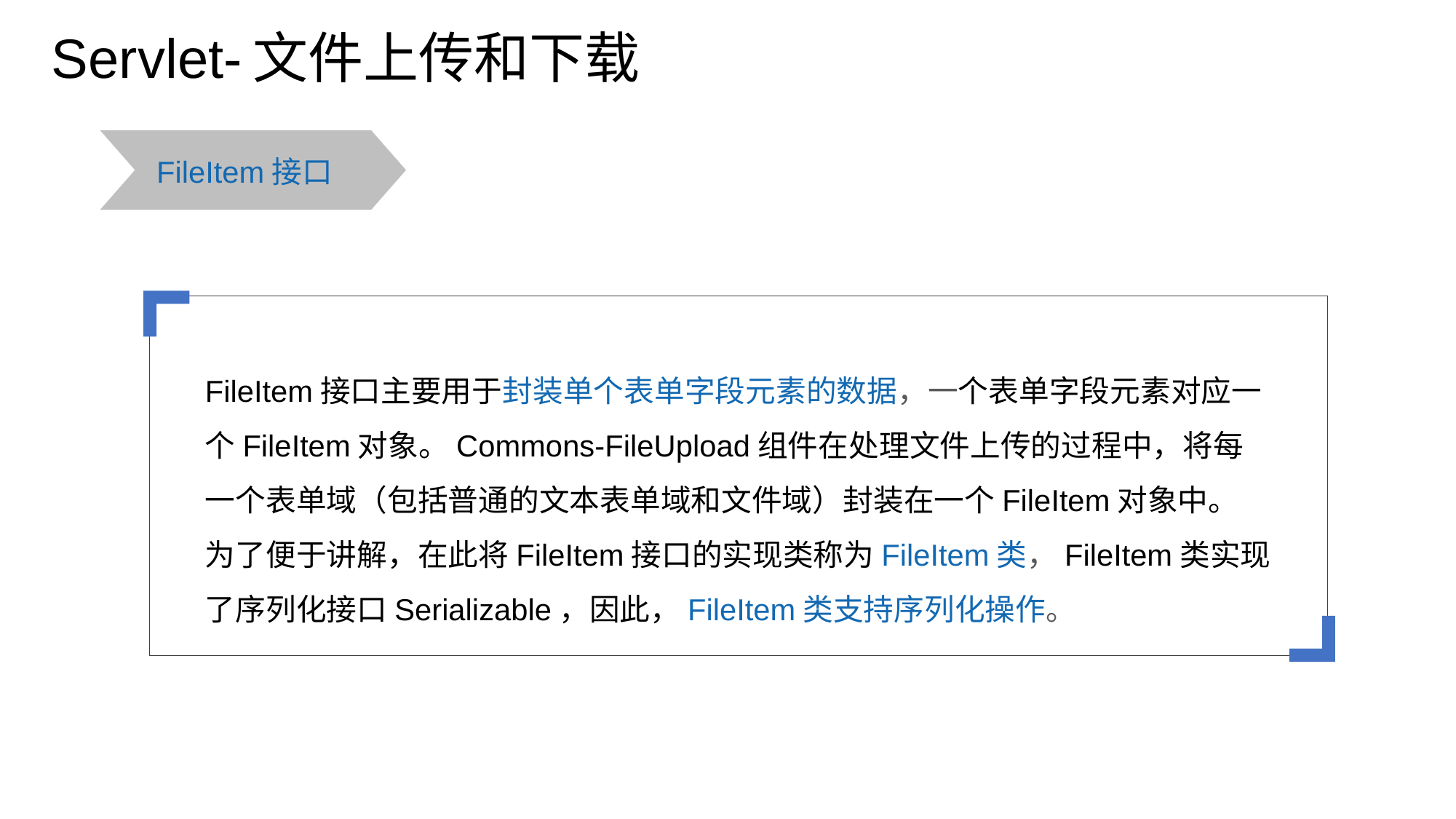

Servlet-文件上传和下载

FileItem接口

FileItem接口主要用于封装单个表单字段元素的数据，一个表单字段元素对应一个FileItem对象。Commons-FileUpload组件在处理文件上传的过程中，将每一个表单域（包括普通的文本表单域和文件域）封装在一个FileItem对象中。
为了便于讲解，在此将FileItem接口的实现类称为FileItem类，FileItem类实现了序列化接口Serializable，因此，FileItem类支持序列化操作。